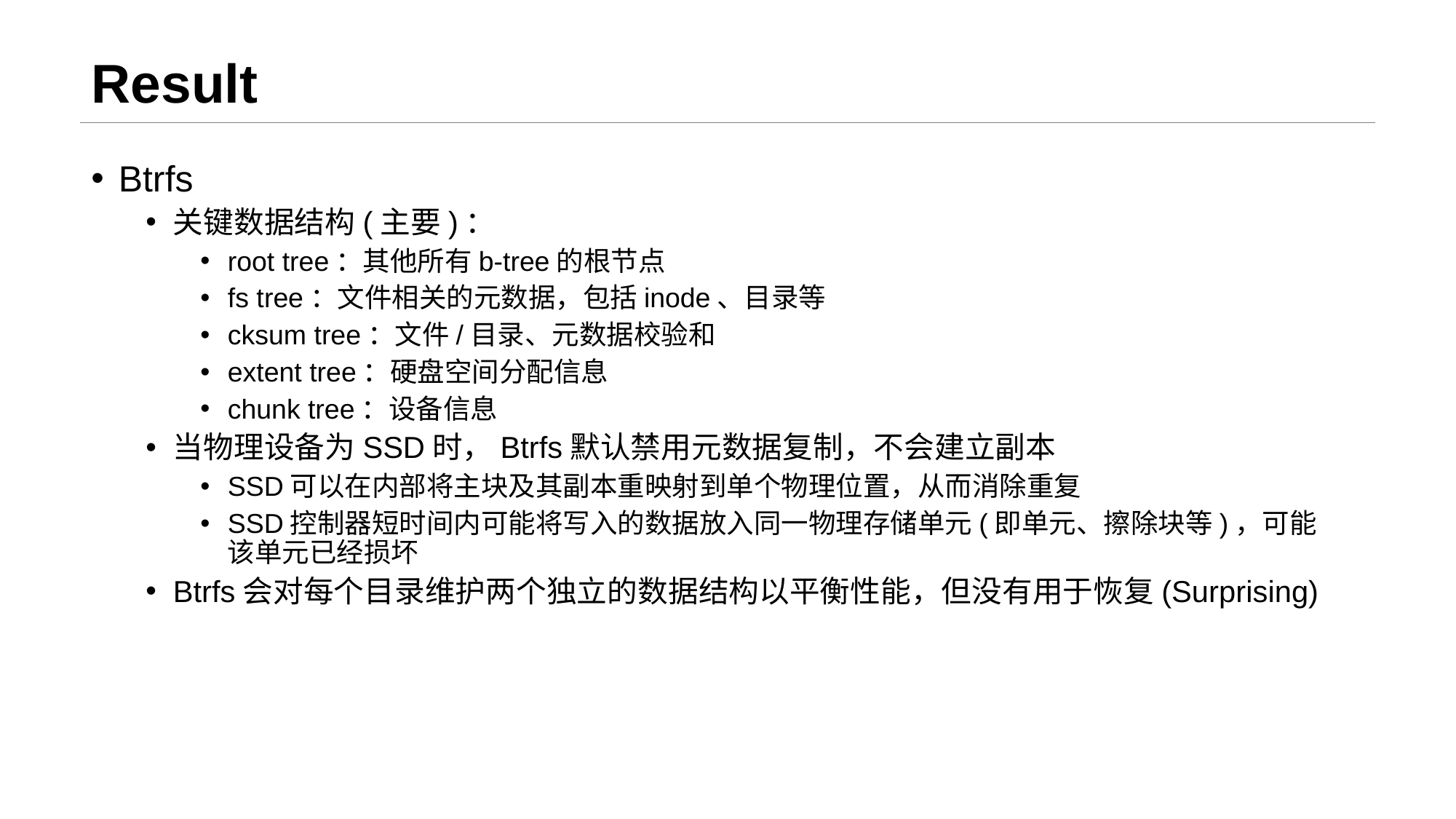

# Result
Btrfs
关键数据结构(主要)：
root tree：其他所有b-tree的根节点
fs tree：文件相关的元数据，包括inode、目录等
cksum tree：文件/目录、元数据校验和
extent tree：硬盘空间分配信息
chunk tree：设备信息
当物理设备为SSD时，Btrfs默认禁用元数据复制，不会建立副本
SSD可以在内部将主块及其副本重映射到单个物理位置，从而消除重复
SSD控制器短时间内可能将写入的数据放入同一物理存储单元(即单元、擦除块等)，可能该单元已经损坏
Btrfs会对每个目录维护两个独立的数据结构以平衡性能，但没有用于恢复(Surprising)